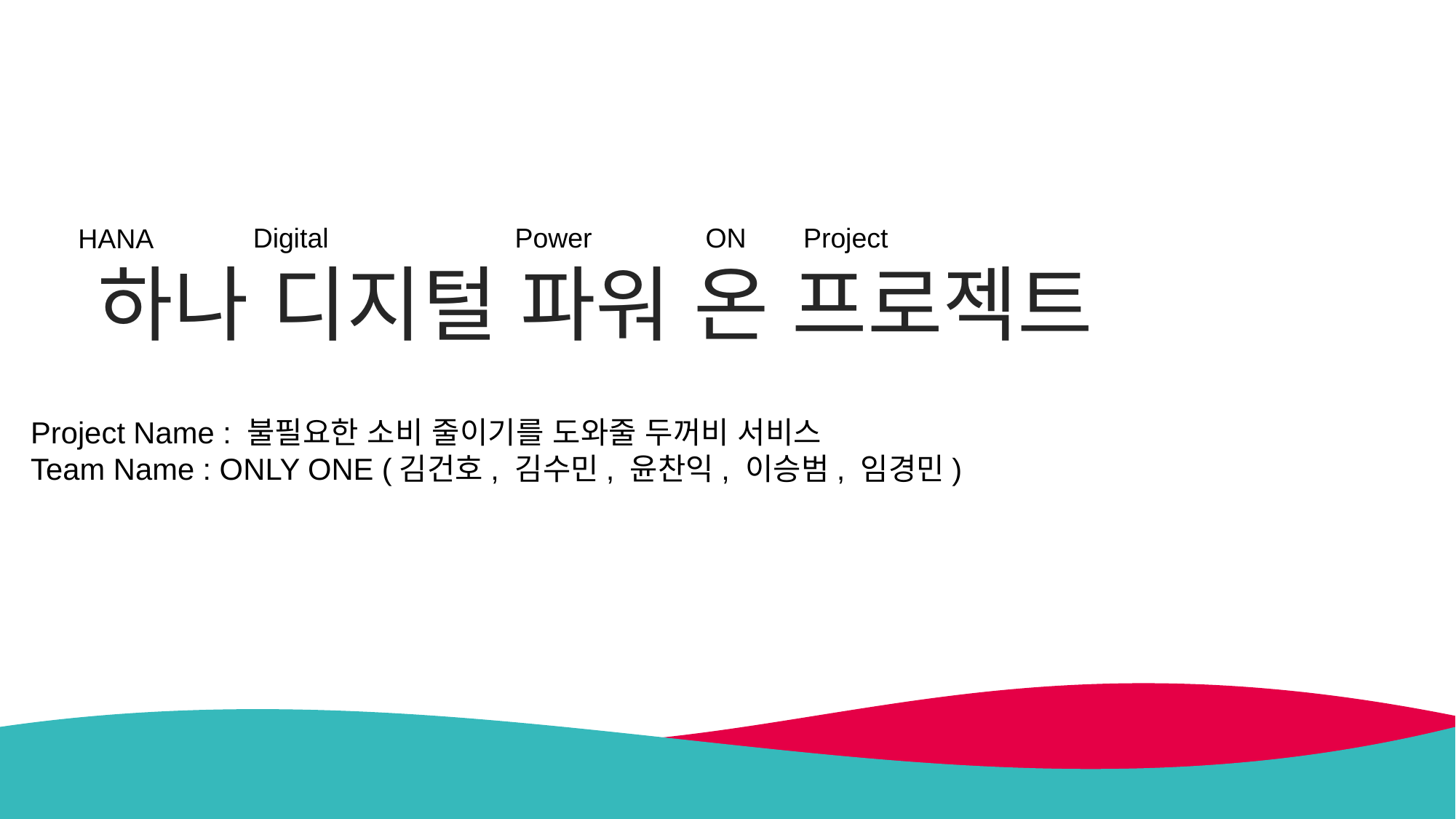

Project
Digital
Power
ON
HANA
하나 디지털 파워 온 프로젝트
Project Name : 불필요한 소비 줄이기를 도와줄 두꺼비 서비스
Team Name : ONLY ONE (김건호, 김수민, 윤찬익, 이승범, 임경민)